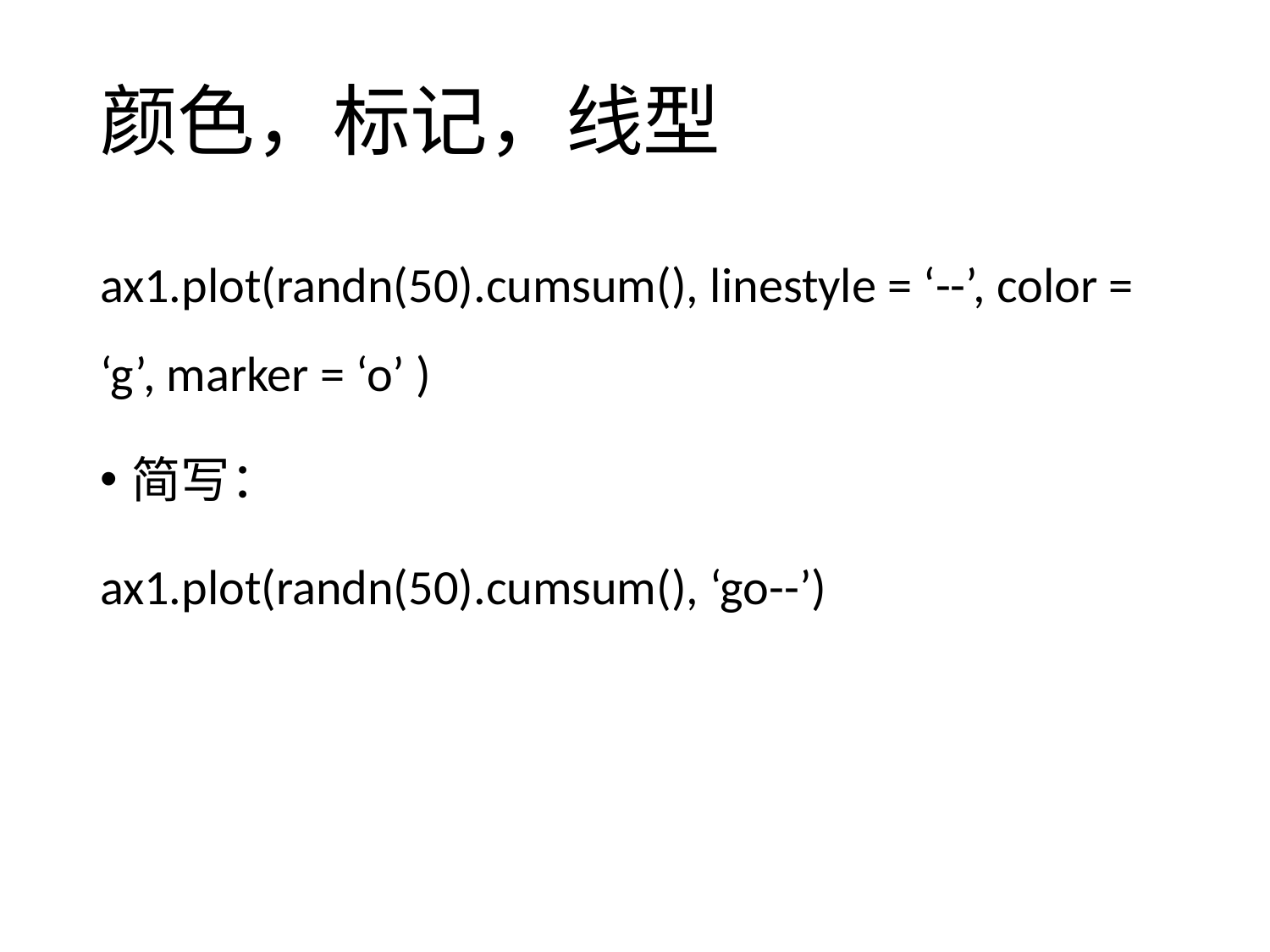

# 颜色，标记，线型
ax1.plot(randn(50).cumsum(), linestyle = ‘--’, color = ‘g’, marker = ‘o’ )
简写：
ax1.plot(randn(50).cumsum(), ‘go--’)